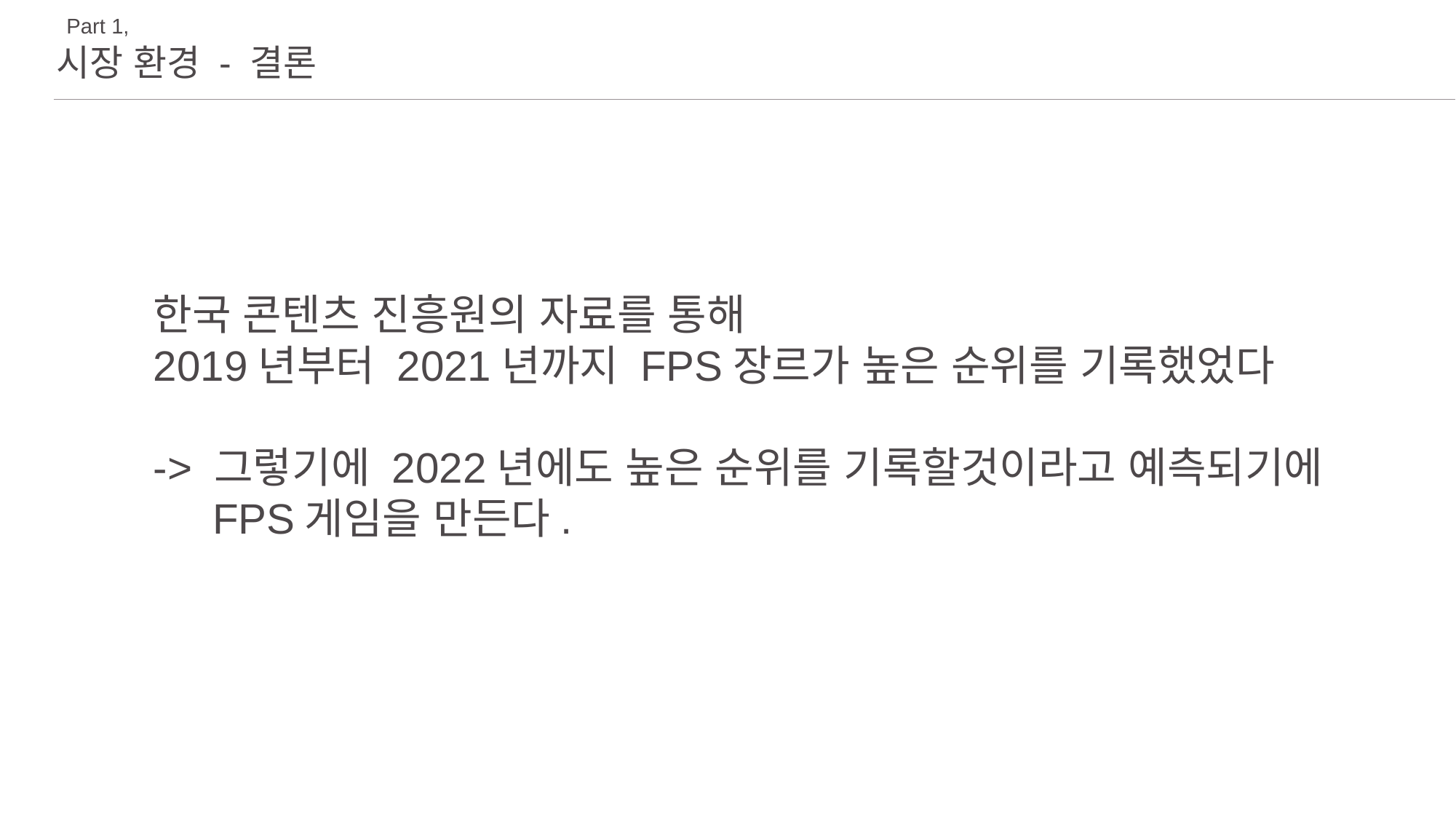

Part 1,
시장 환경 - 결론
한국 콘텐츠 진흥원의 자료를 통해
2019년부터 2021년까지 FPS장르가 높은 순위를 기록했었다

-> 그렇기에 2022년에도 높은 순위를 기록할것이라고 예측되기에
     FPS게임을 만든다.